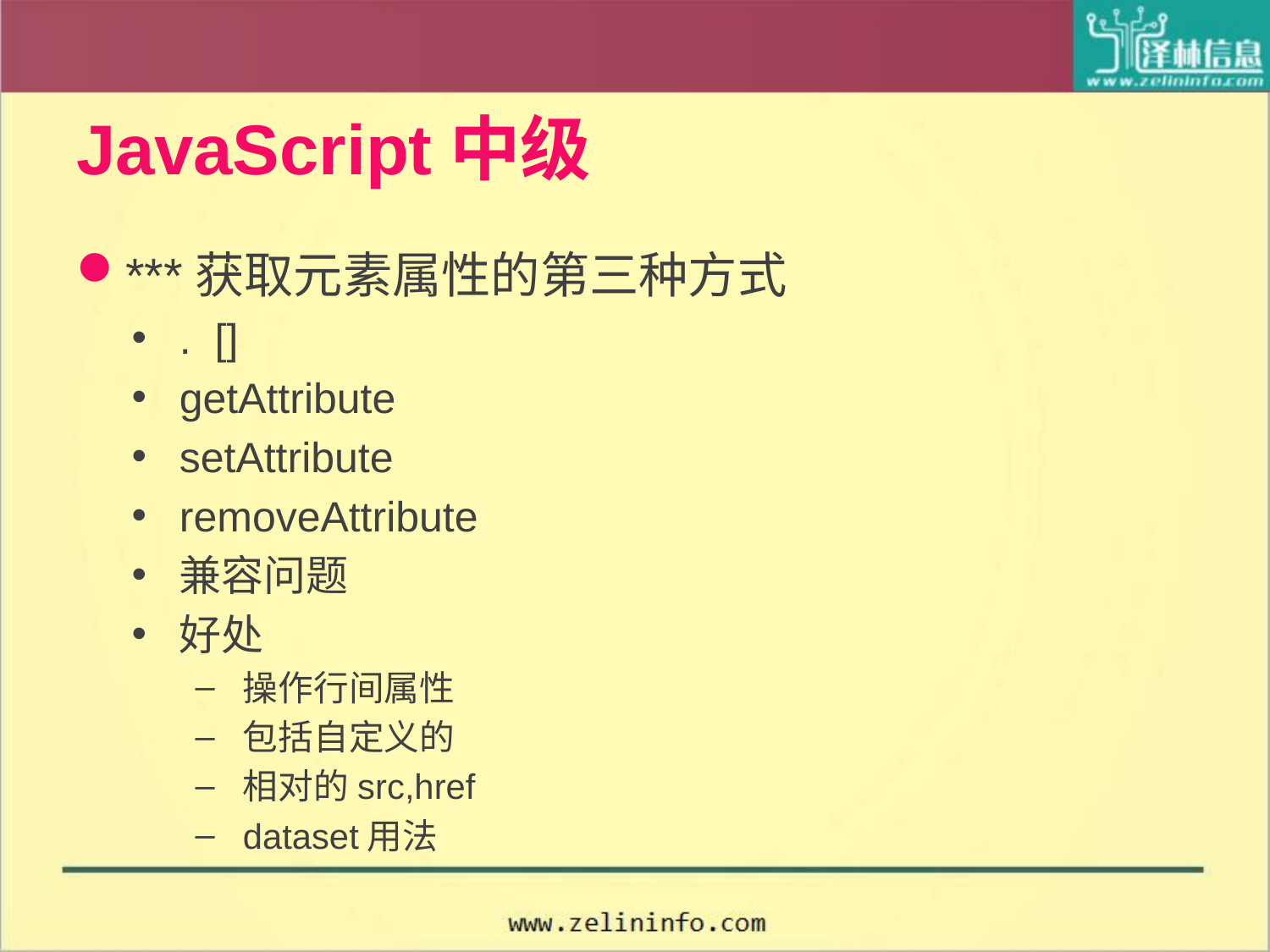

# JavaScript中级
***获取元素属性的第三种方式
.  []
getAttribute
setAttribute
removeAttribute
兼容问题
好处
操作行间属性
包括自定义的
相对的src,href
dataset用法